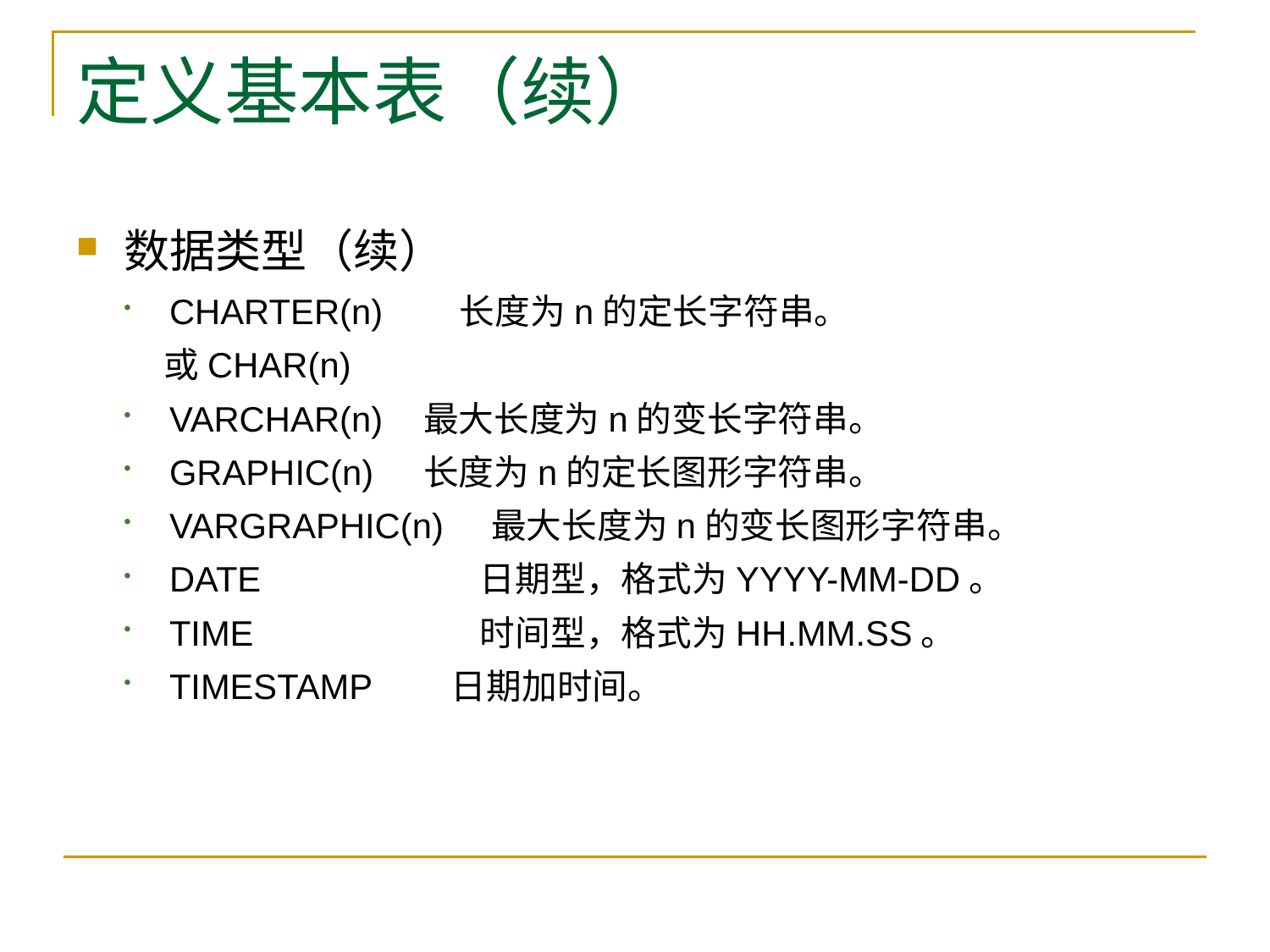

# 定义基本表（续）
数据类型（续）
CHARTER(n)       长度为n的定长字符串。
    或CHAR(n)
VARCHAR(n)	最大长度为n的变长字符串。
GRAPHIC(n) 	长度为n的定长图形字符串。
VARGRAPHIC(n)    最大长度为n的变长图形字符串。
DATE	                  日期型，格式为YYYY-MM-DD。
TIME	                  时间型，格式为HH.MM.SS。
TIMESTAMP	  日期加时间。